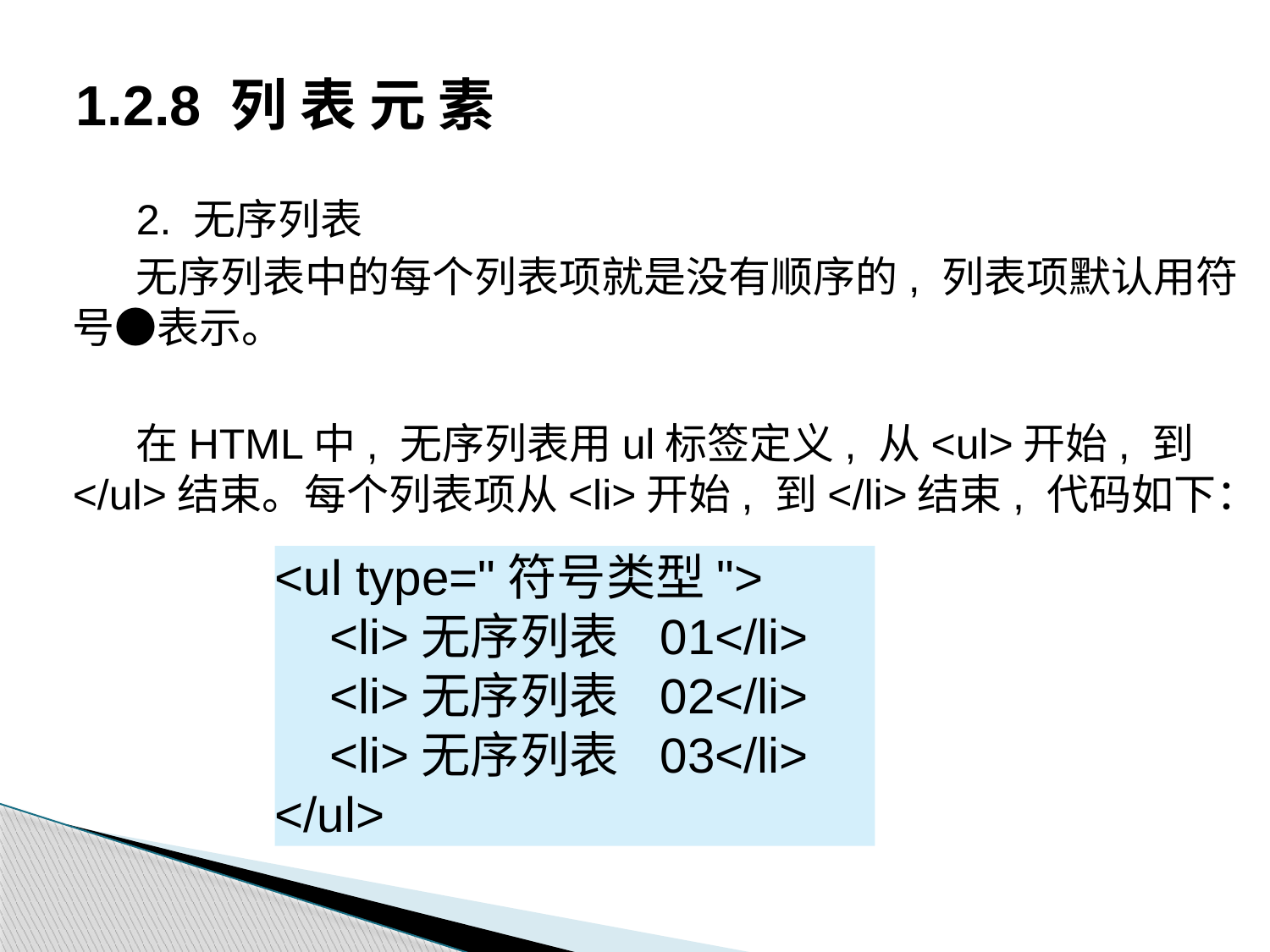

# 1.2.8 列 表 元 素
2. 无序列表
无序列表中的每个列表项就是没有顺序的, 列表项默认用符号●表示。

在HTML中, 无序列表用ul标签定义, 从<ul>开始, 到</ul>结束。每个列表项从<li>开始, 到</li>结束, 代码如下：
<ul type="符号类型">
    <li>无序列表 01</li>
    <li>无序列表 02</li>
    <li>无序列表 03</li>
</ul>